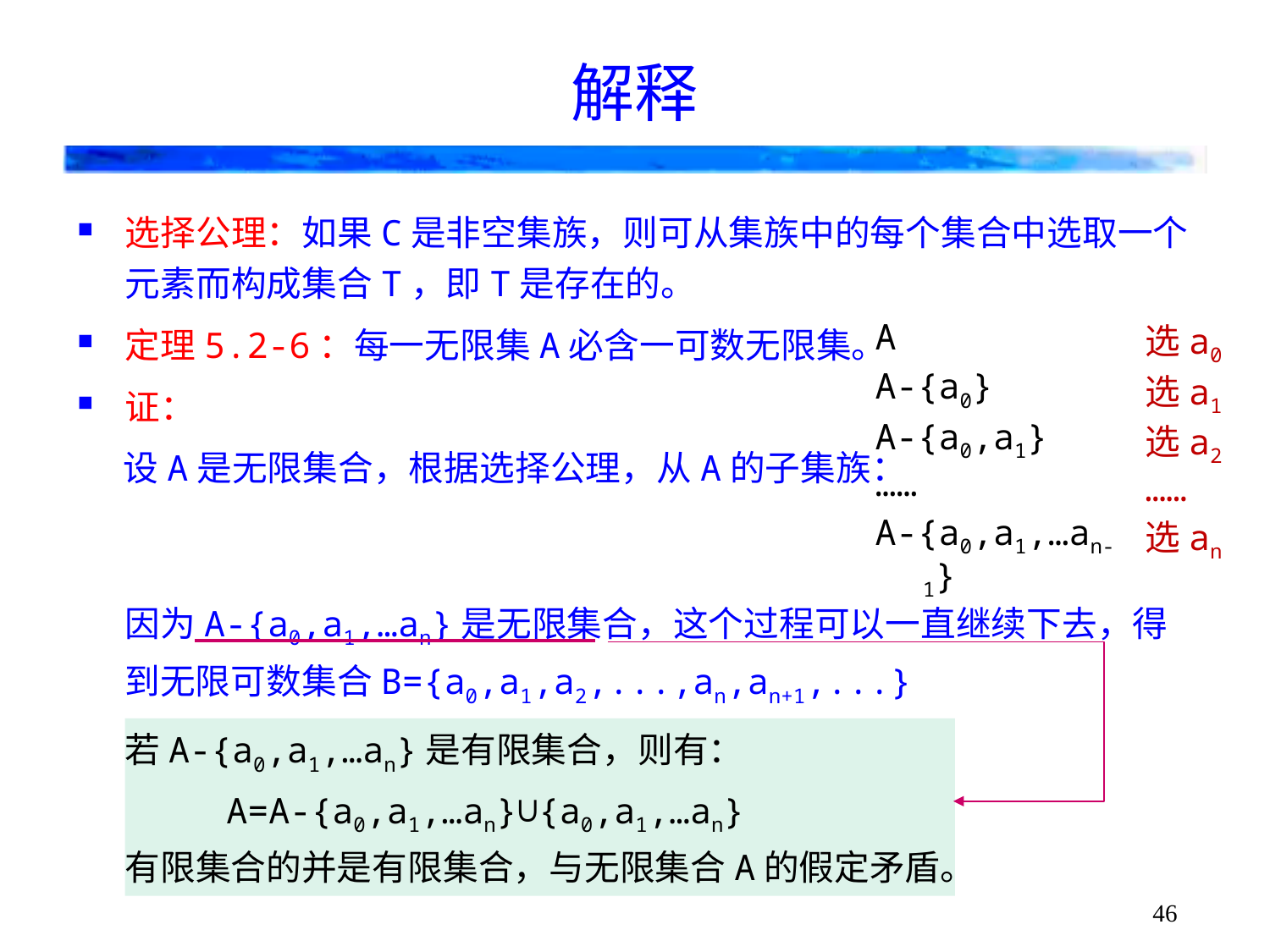

# 解释
选择公理：如果C是非空集族，则可从集族中的每个集合中选取一个元素而构成集合T，即T是存在的。
定理5.2-6：每一无限集A必含一可数无限集。
证：
设A是无限集合，根据选择公理，从A的子集族：

因为A-{a0,a1,…an}是无限集合，这个过程可以一直继续下去，得到无限可数集合B={a0,a1,a2,...,an,an+1,...}
A
A-{a0}
A-{a0,a1}
……
A-{a0,a1,…an-1}
选a0
选a1
选a2
……
选an

若A-{a0,a1,…an}是有限集合，则有：
A=A-{a0,a1,…an}∪{a0,a1,…an}
有限集合的并是有限集合，与无限集合A的假定矛盾。
46